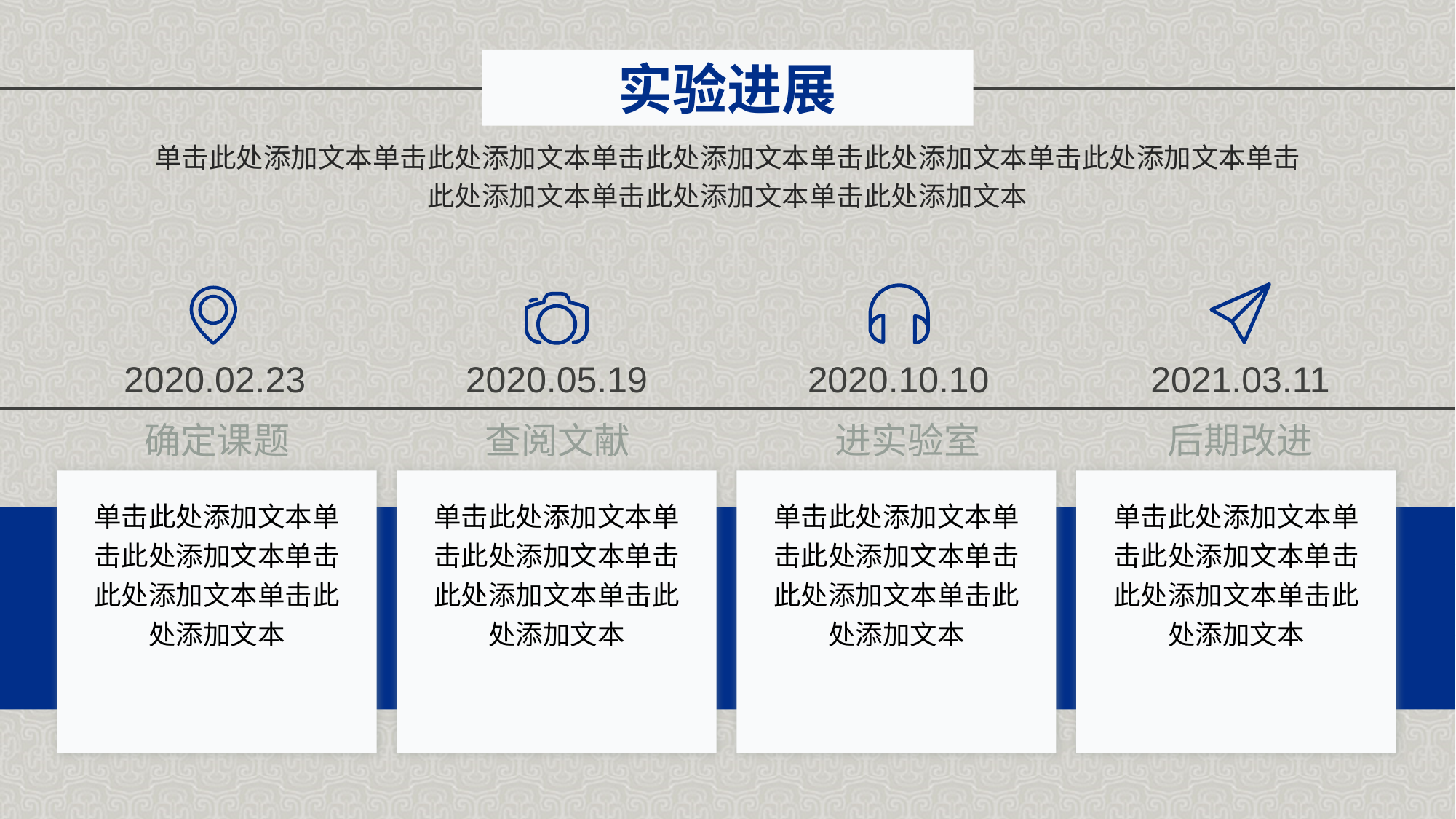

实验进展

单击此处添加文本单击此处添加文本单击此处添加文本单击此处添加文本单击此处添加文本单击此处添加文本单击此处添加文本单击此处添加文本

2020.02.23
2020.05.19
2020.10.10
2021.03.11
确定课题
查阅文献
进实验室
后期改进

单击此处添加文本单击此处添加文本单击此处添加文本单击此处添加文本
单击此处添加文本单击此处添加文本单击此处添加文本单击此处添加文本
单击此处添加文本单击此处添加文本单击此处添加文本单击此处添加文本
单击此处添加文本单击此处添加文本单击此处添加文本单击此处添加文本